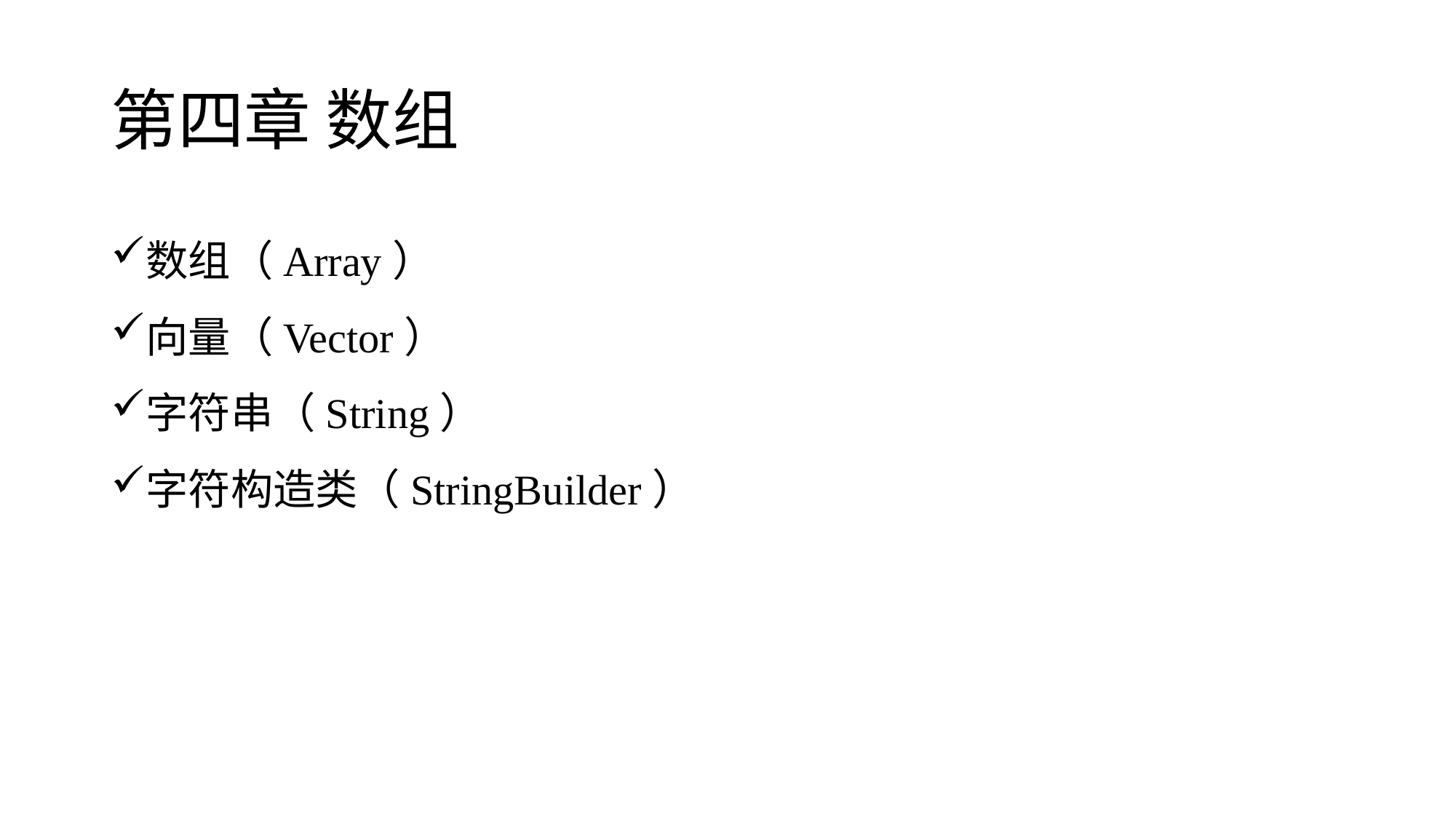

# 第四章 数组
数组（Array）
向量（Vector）
字符串（String）
字符构造类（StringBuilder）